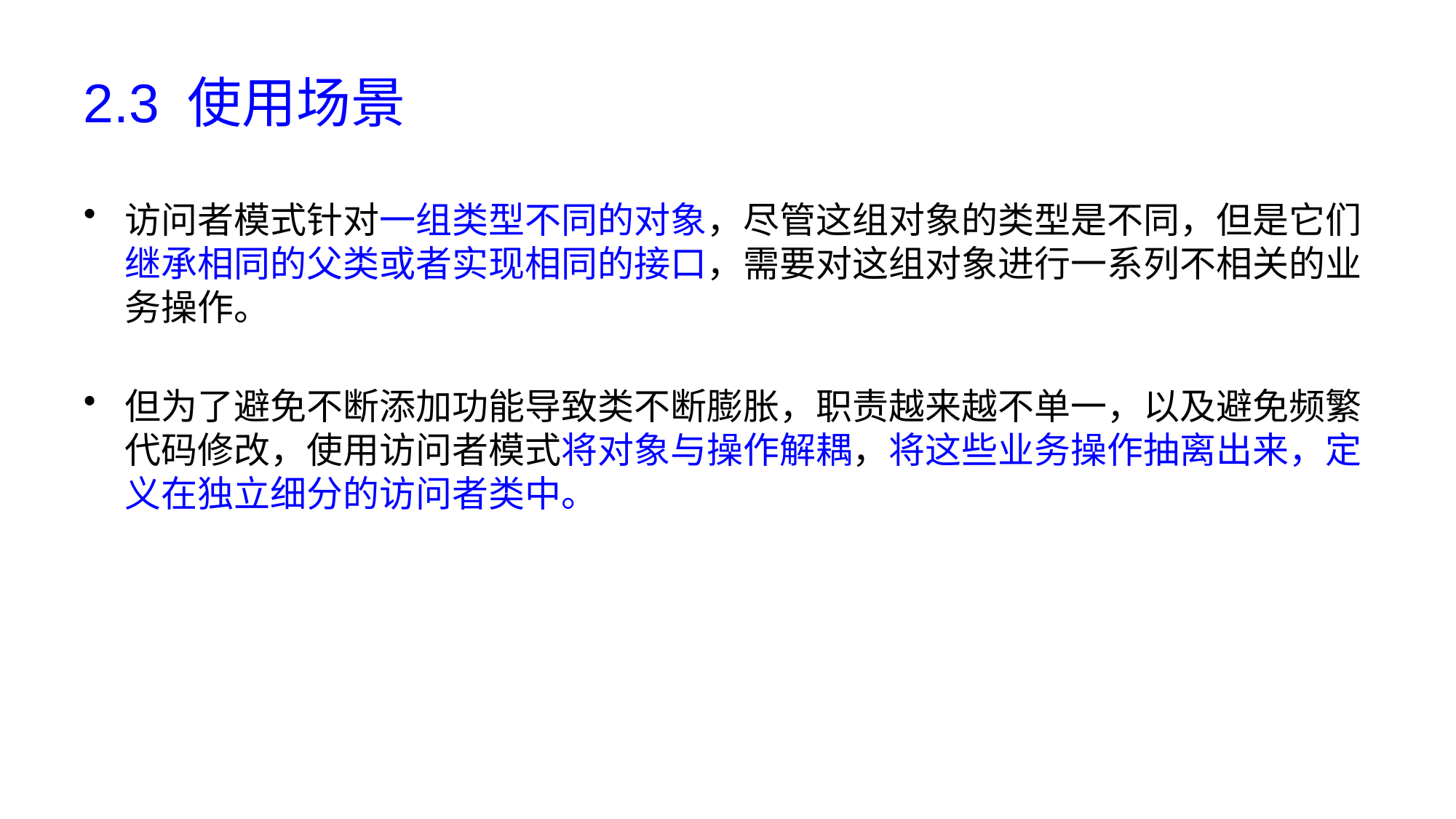

# 2.3 使用场景
访问者模式针对一组类型不同的对象，尽管这组对象的类型是不同，但是它们继承相同的父类或者实现相同的接口，需要对这组对象进行一系列不相关的业务操作。

但为了避免不断添加功能导致类不断膨胀，职责越来越不单一，以及避免频繁代码修改，使用访问者模式将对象与操作解耦，将这些业务操作抽离出来，定义在独立细分的访问者类中。
51